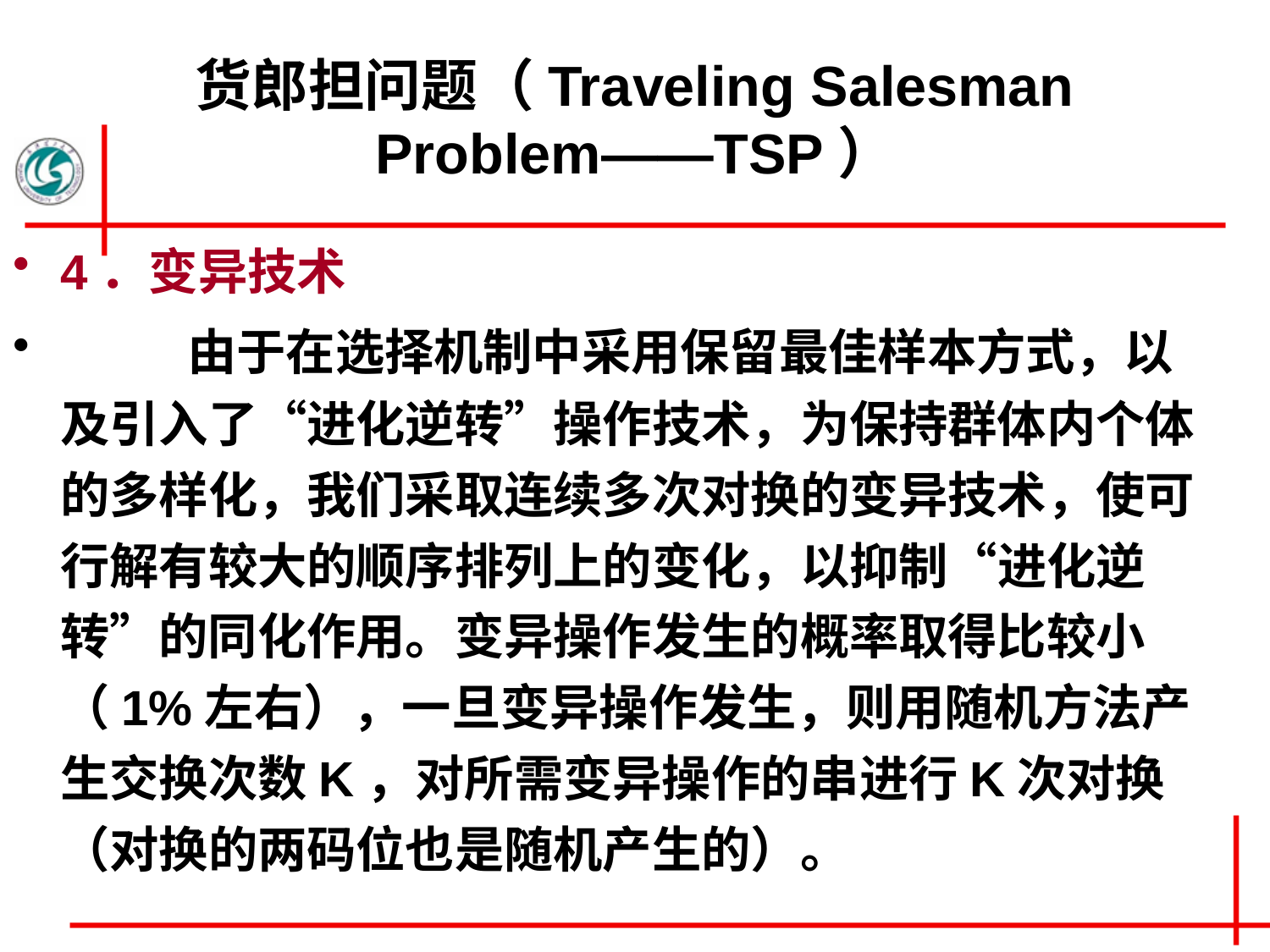

# 货郎担问题（Traveling Salesman Problem——TSP）
4．变异技术
	由于在选择机制中采用保留最佳样本方式，以及引入了“进化逆转”操作技术，为保持群体内个体的多样化，我们采取连续多次对换的变异技术，使可行解有较大的顺序排列上的变化，以抑制“进化逆转”的同化作用。变异操作发生的概率取得比较小（1%左右），一旦变异操作发生，则用随机方法产生交换次数K，对所需变异操作的串进行K次对换（对换的两码位也是随机产生的）。